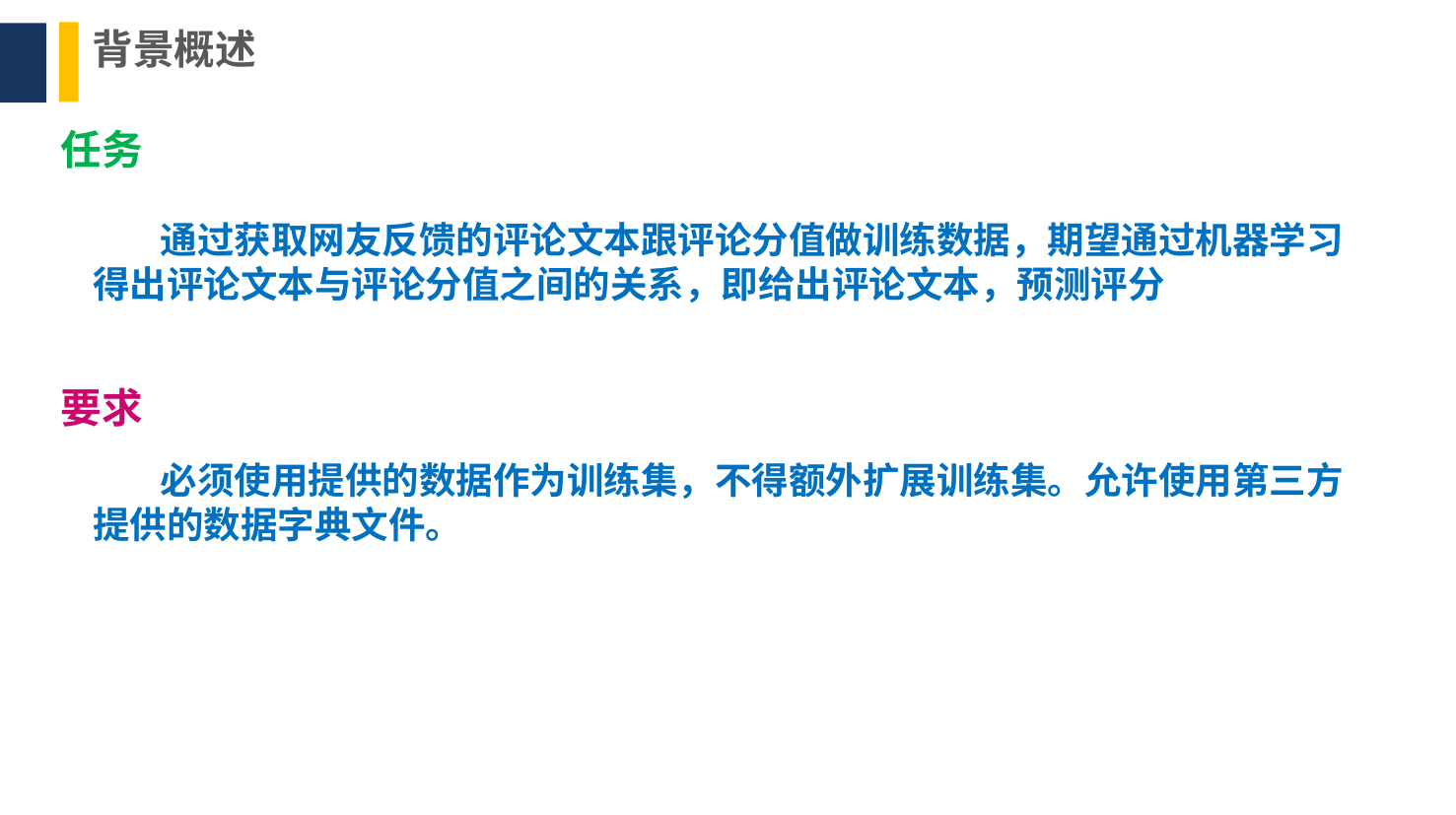

背景概述
任务
       通过获取网友反馈的评论文本跟评论分值做训练数据，期望通过机器学习得出评论文本与评论分值之间的关系，即给出评论文本，预测评分
要求
       必须使用提供的数据作为训练集，不得额外扩展训练集。允许使用第三方提供的数据字典文件。